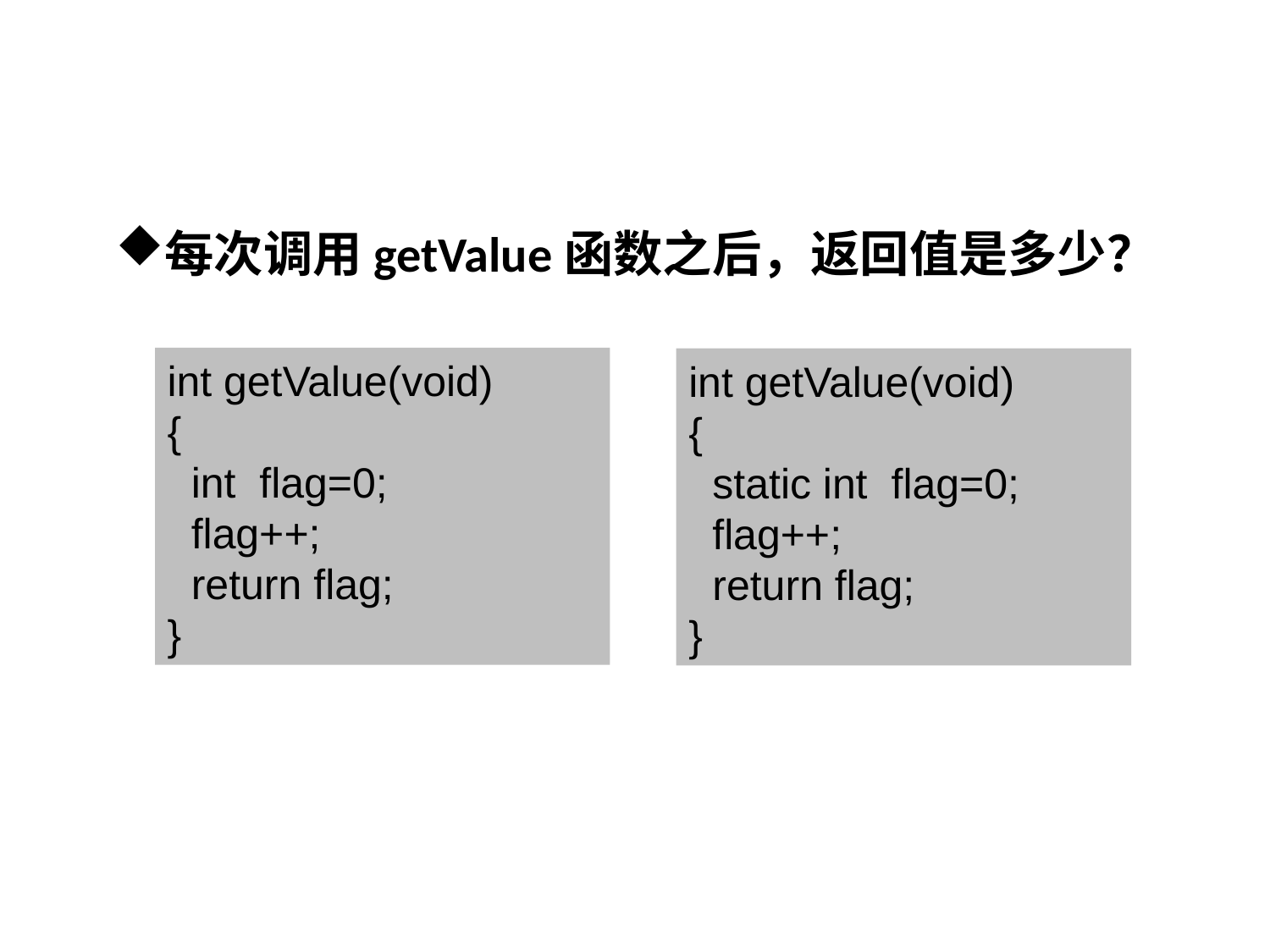

每次调用getValue函数之后，返回值是多少？
int getValue(void)
{
  int  flag=0;
  flag++;
  return flag;
}
int getValue(void)
{
  static int  flag=0;
  flag++;
  return flag;
}